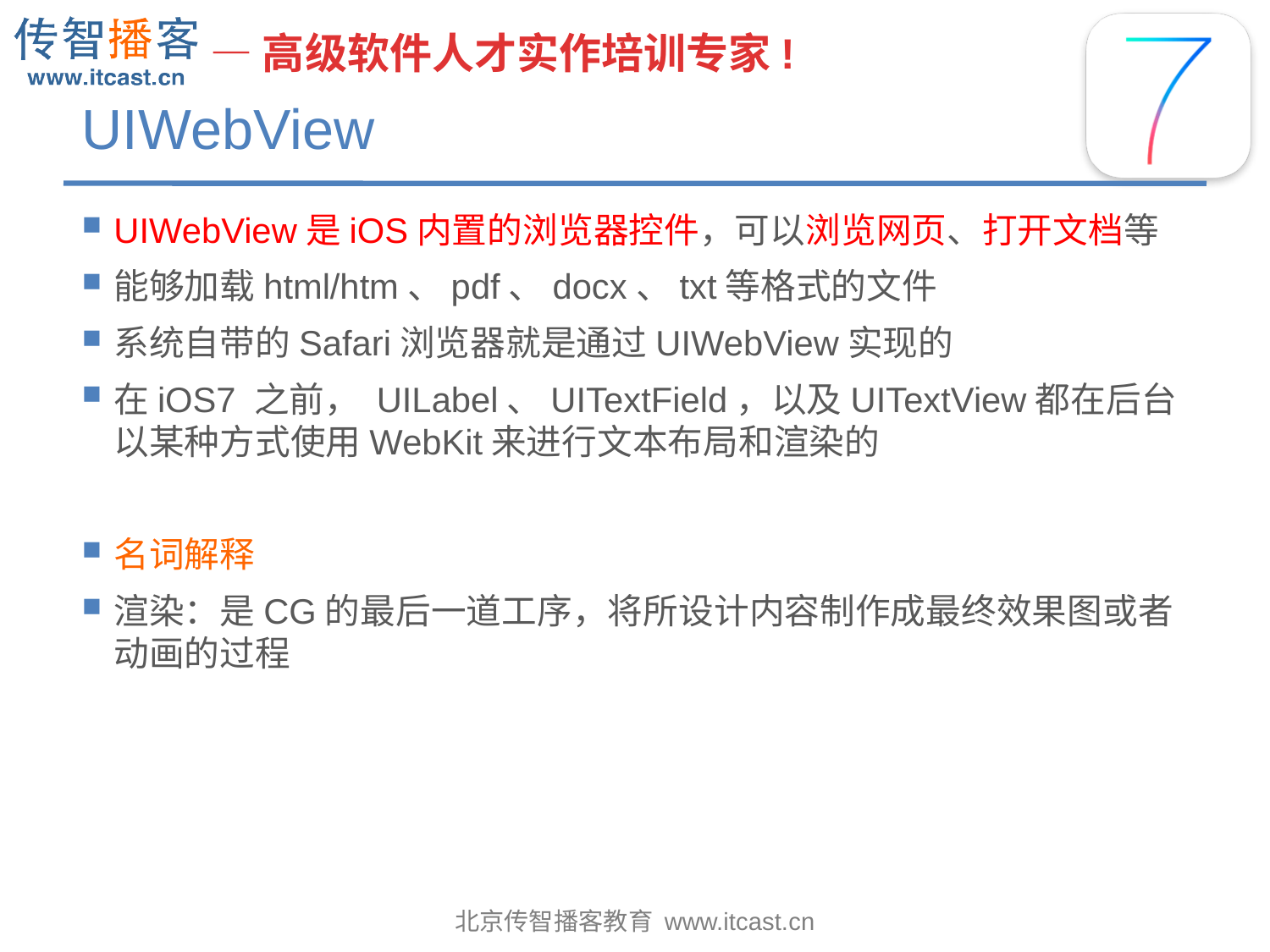

# UIWebView
UIWebView是iOS内置的浏览器控件，可以浏览网页、打开文档等
能够加载html/htm、pdf、docx、txt等格式的文件
系统自带的Safari浏览器就是通过UIWebView实现的
在iOS7 之前， UILabel、UITextField，以及UITextView都在后台以某种方式使用WebKit来进行文本布局和渲染的

名词解释
渲染：是CG的最后一道工序，将所设计内容制作成最终效果图或者动画的过程